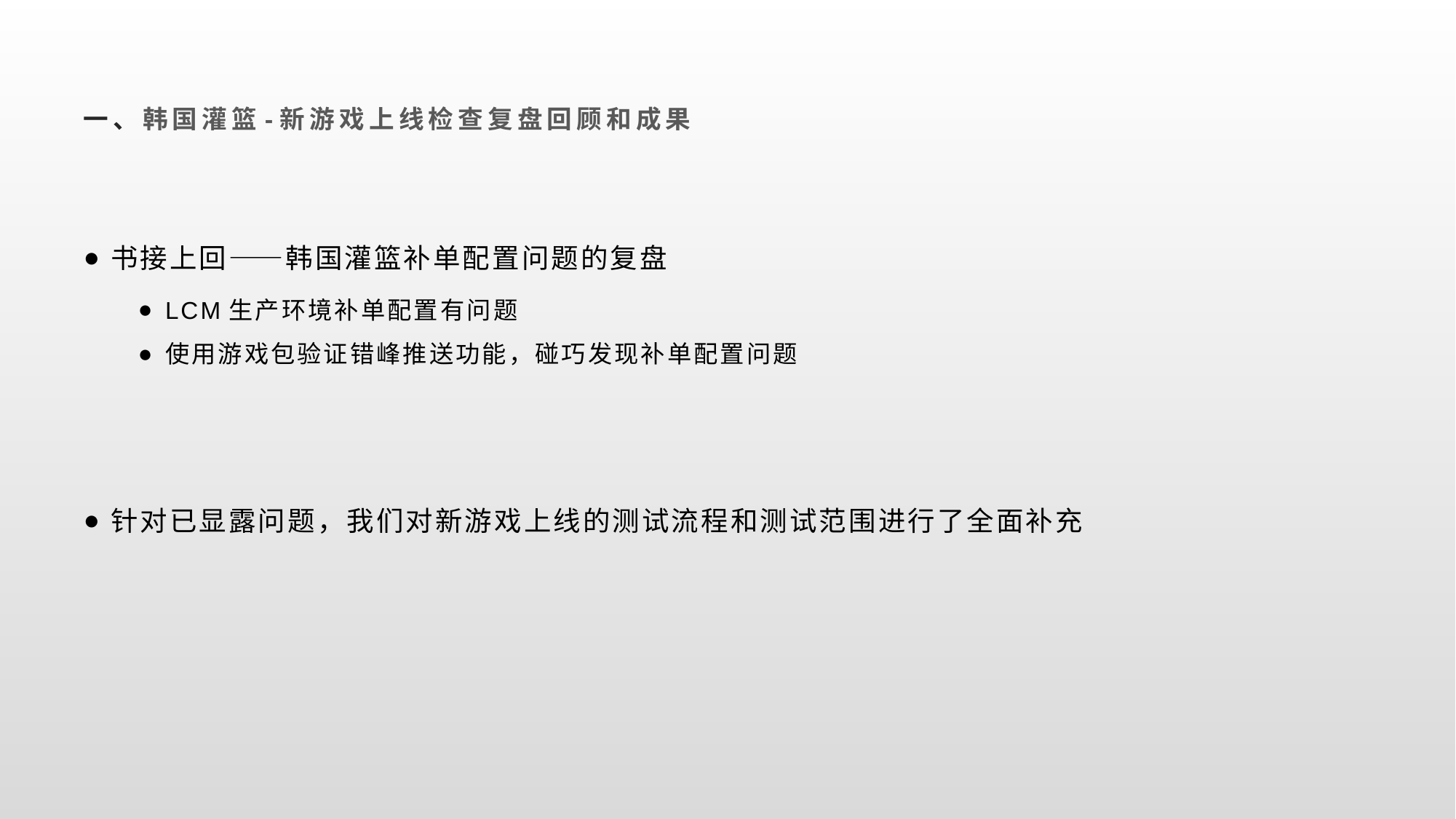

# 一、韩国灌篮-新游戏上线检查复盘回顾和成果

书接上回——韩国灌篮补单配置问题的复盘
LCM生产环境补单配置有问题
使用游戏包验证错峰推送功能，碰巧发现补单配置问题

针对已显露问题，我们对新游戏上线的测试流程和测试范围进行了全面补充